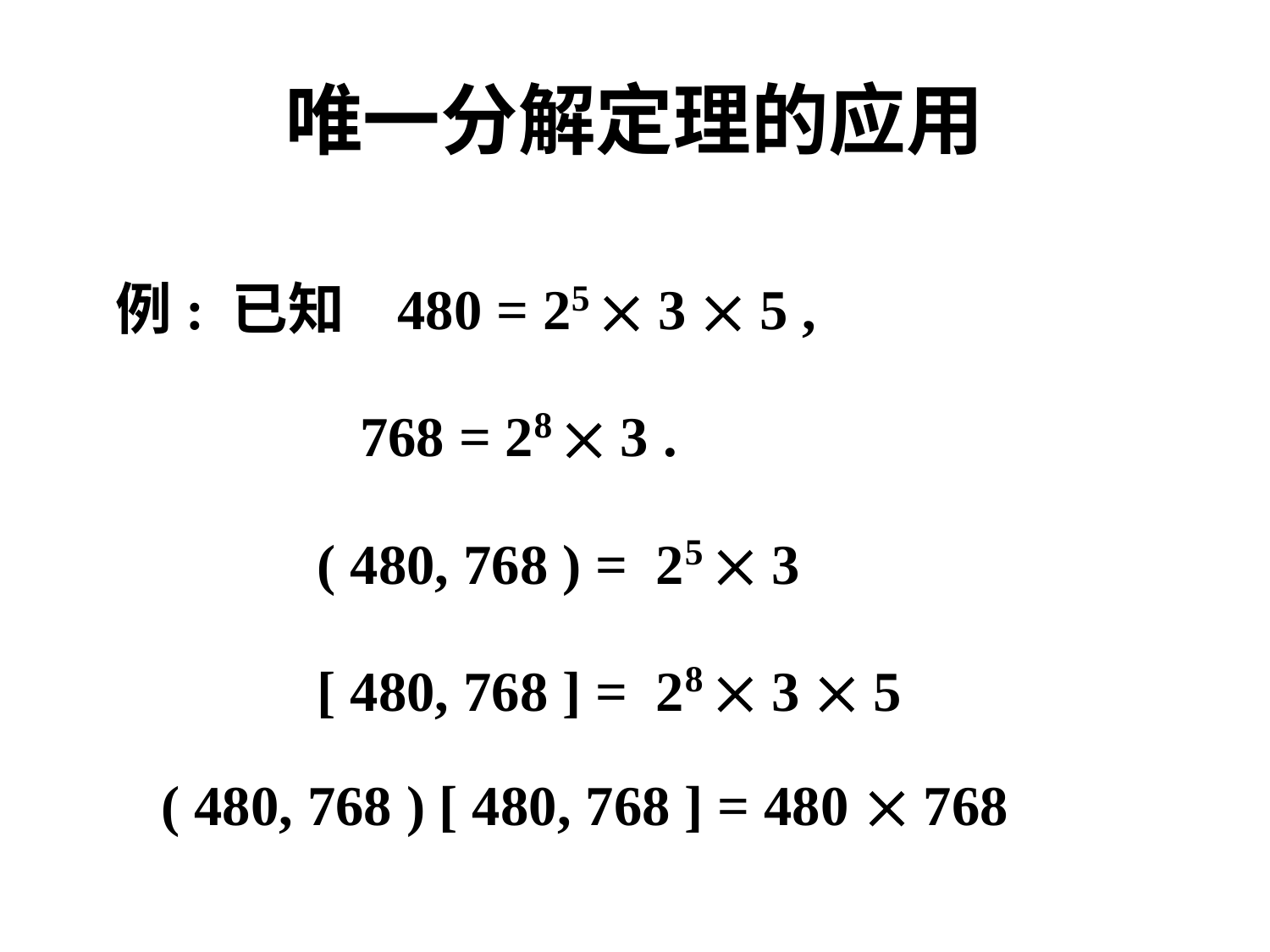

唯一分解定理的应用
  例: 已知   480 = 25 × 3 × 5 ,
                    768 = 28 × 3 .
                 ( 480, 768 ) =  25 × 3
                 [ 480, 768 ] =  28 × 3 × 5
      ( 480, 768 ) [ 480, 768 ] = 480 × 768